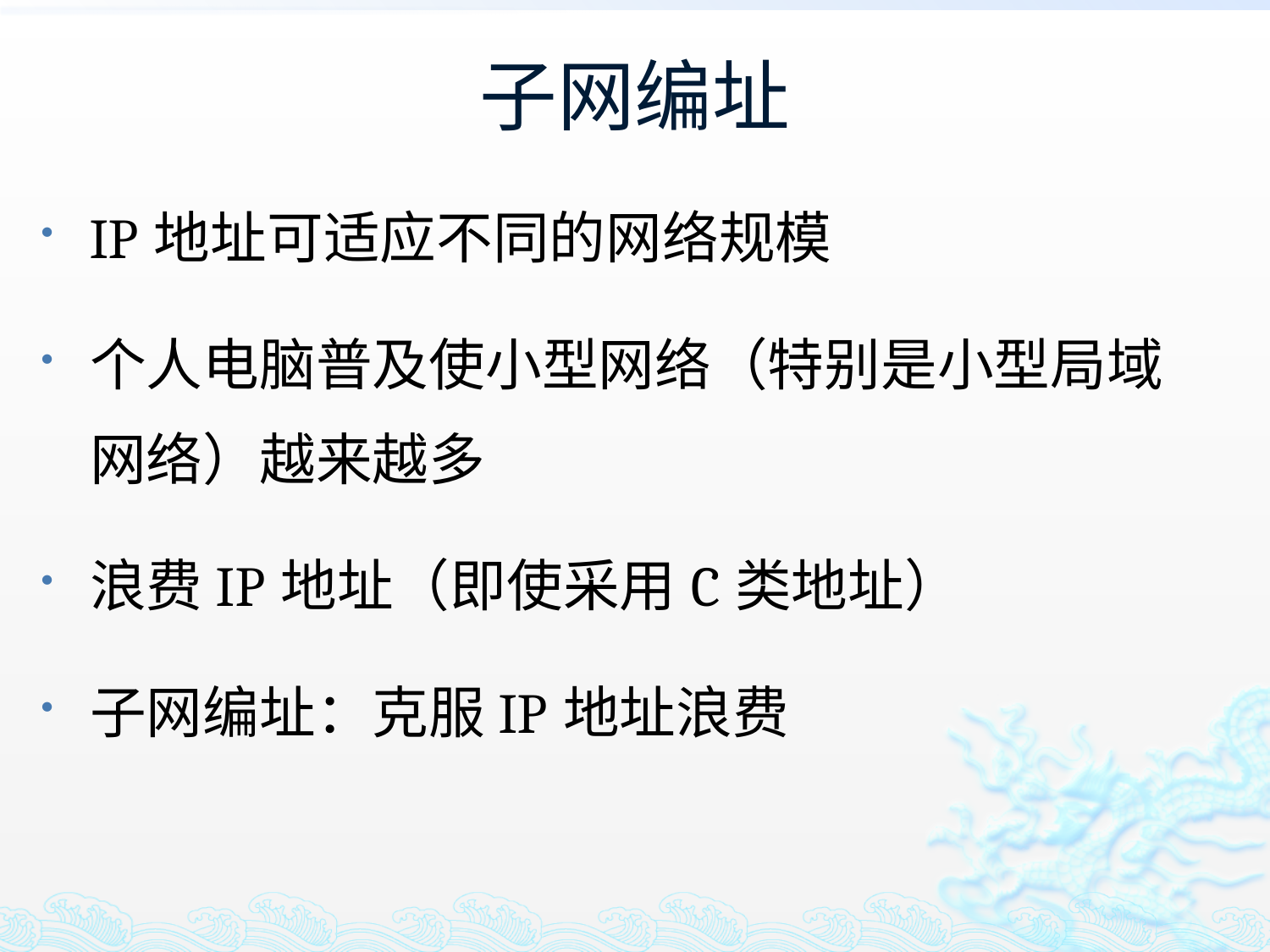

# 子网编址
IP地址可适应不同的网络规模
个人电脑普及使小型网络（特别是小型局域网络）越来越多
浪费IP地址（即使采用C类地址）
子网编址：克服IP地址浪费